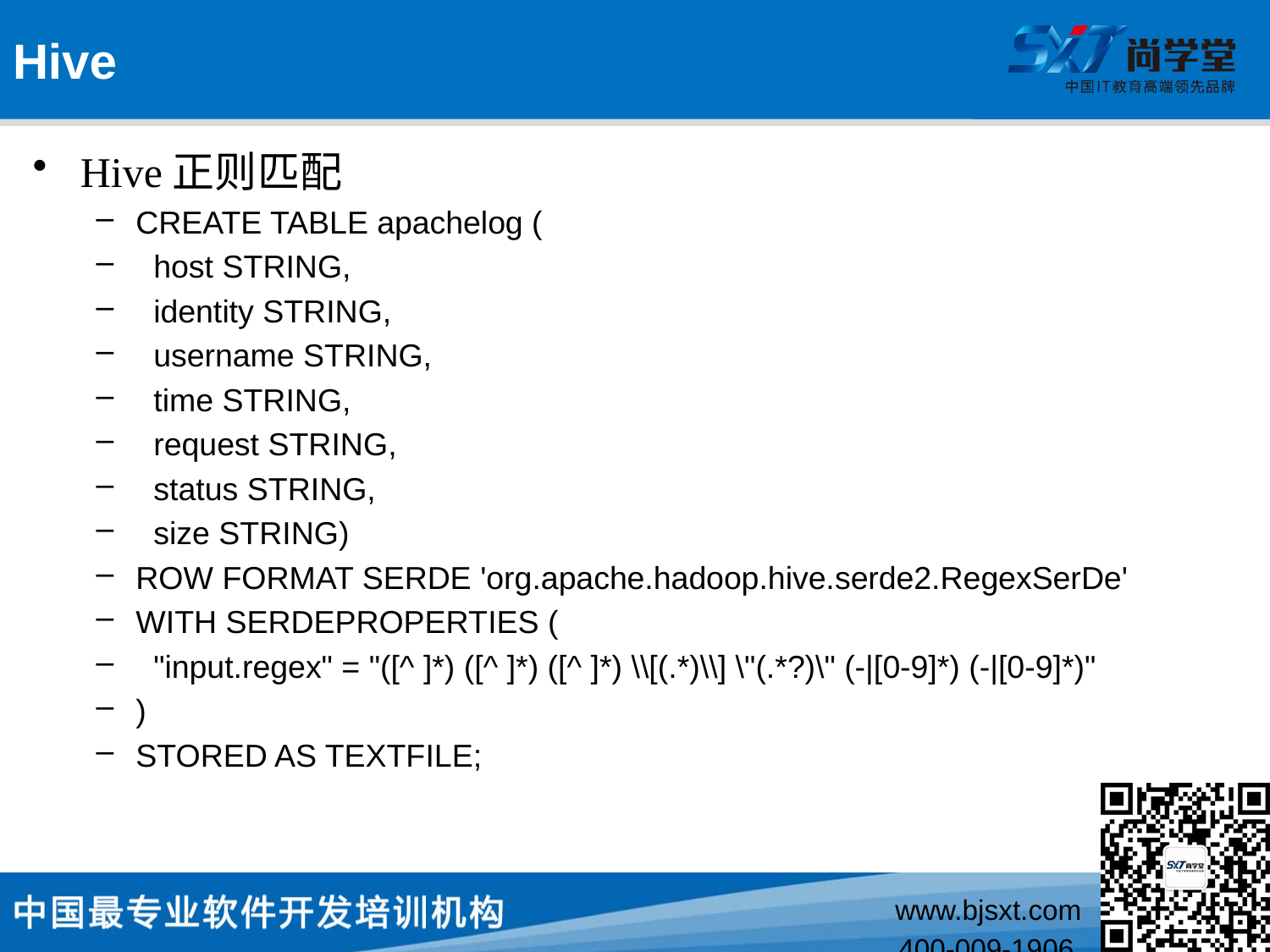

# Hive
Hive正则匹配
CREATE TABLE apachelog (
  host STRING,
  identity STRING,
  username STRING,
  time STRING,
  request STRING,
  status STRING,
  size STRING)
ROW FORMAT SERDE 'org.apache.hadoop.hive.serde2.RegexSerDe'
WITH SERDEPROPERTIES (
  "input.regex" = "([^ ]*) ([^ ]*) ([^ ]*) \\[(.*)\\] \"(.*?)\" (-|[0-9]*) (-|[0-9]*)"
)
STORED AS TEXTFILE;